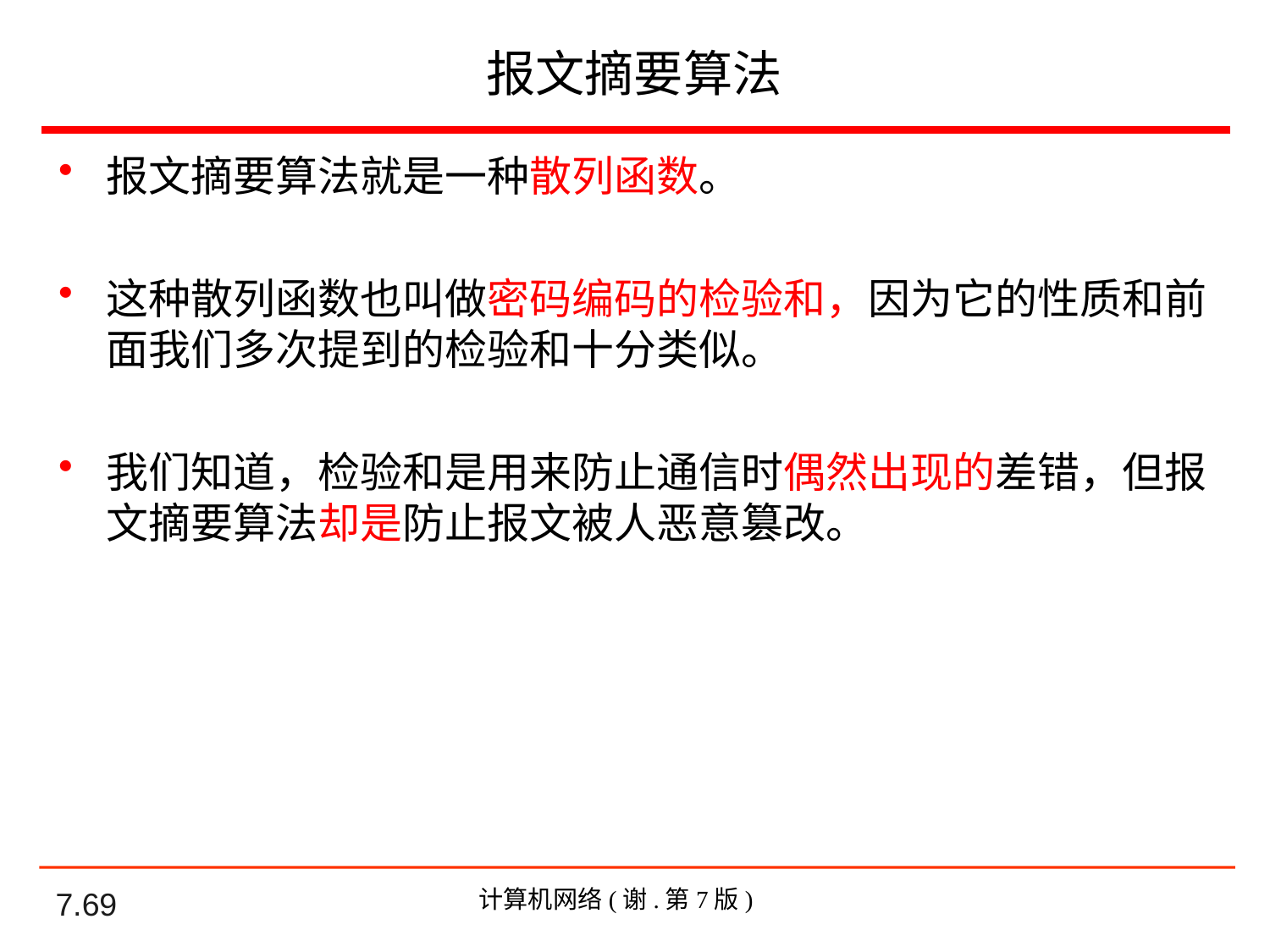

# 报文摘要算法
报文摘要算法就是一种散列函数。

这种散列函数也叫做密码编码的检验和，因为它的性质和前面我们多次提到的检验和十分类似。

我们知道，检验和是用来防止通信时偶然出现的差错，但报文摘要算法却是防止报文被人恶意篡改。